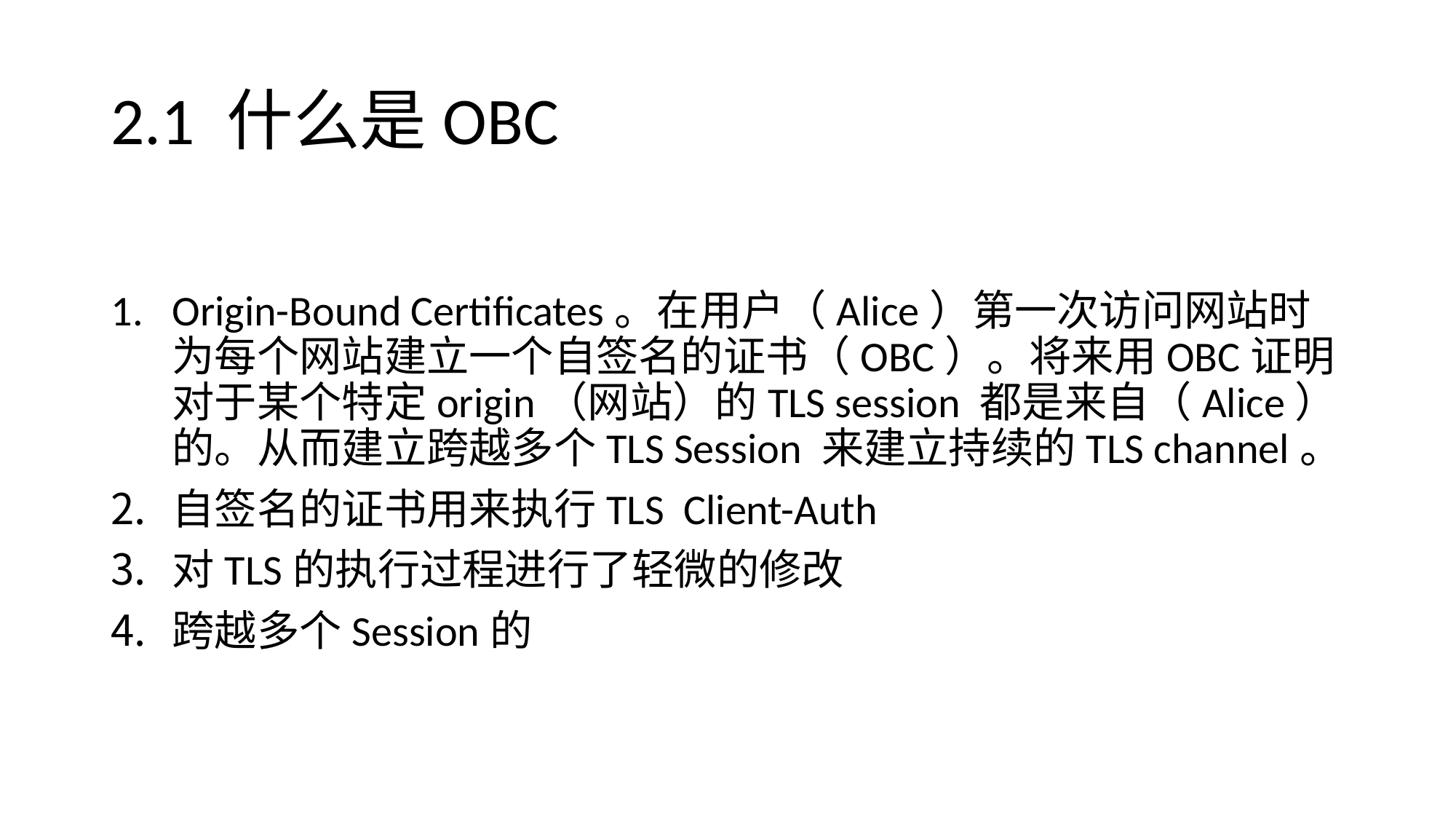

# 2.1 什么是OBC

Origin-Bound Certificates。在用户（Alice）第一次访问网站时为每个网站建立一个自签名的证书（OBC）。将来用OBC证明对于某个特定origin（网站）的TLS session 都是来自（Alice）的。从而建立跨越多个TLS Session 来建立持续的TLS channel。
自签名的证书用来执行TLS  Client-Auth
对TLS的执行过程进行了轻微的修改
跨越多个Session的